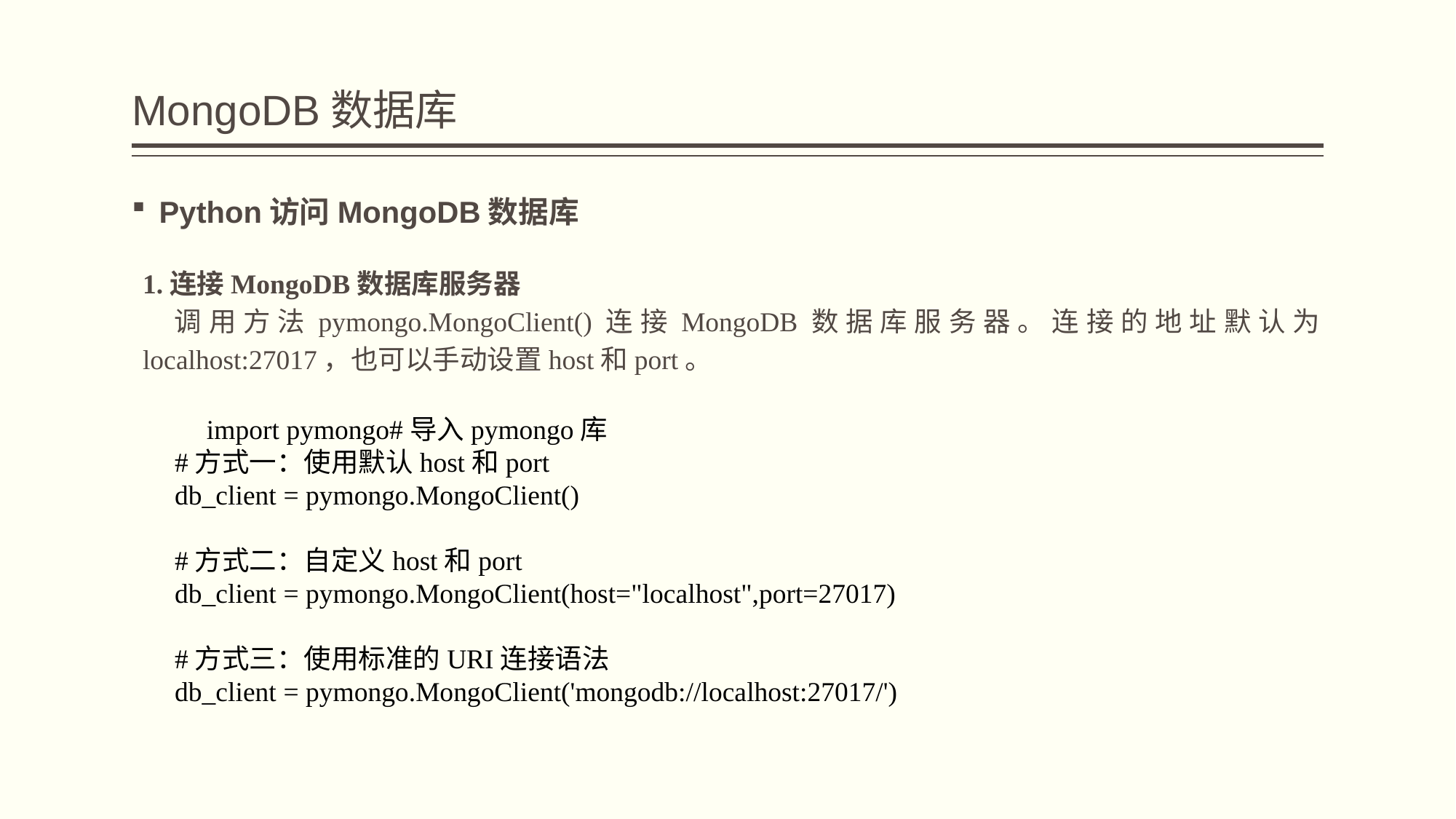

# MongoDB数据库
Python访问MongoDB数据库
1.连接MongoDB数据库服务器
调用方法pymongo.MongoClient()连接MongoDB数据库服务器。连接的地址默认为localhost:27017，也可以手动设置host和port。

import pymongo#导入pymongo库
#方式一：使用默认host和port
db_client = pymongo.MongoClient()
#方式二：自定义host和port
db_client = pymongo.MongoClient(host="localhost",port=27017)
#方式三：使用标准的URI连接语法
db_client = pymongo.MongoClient('mongodb://localhost:27017/')